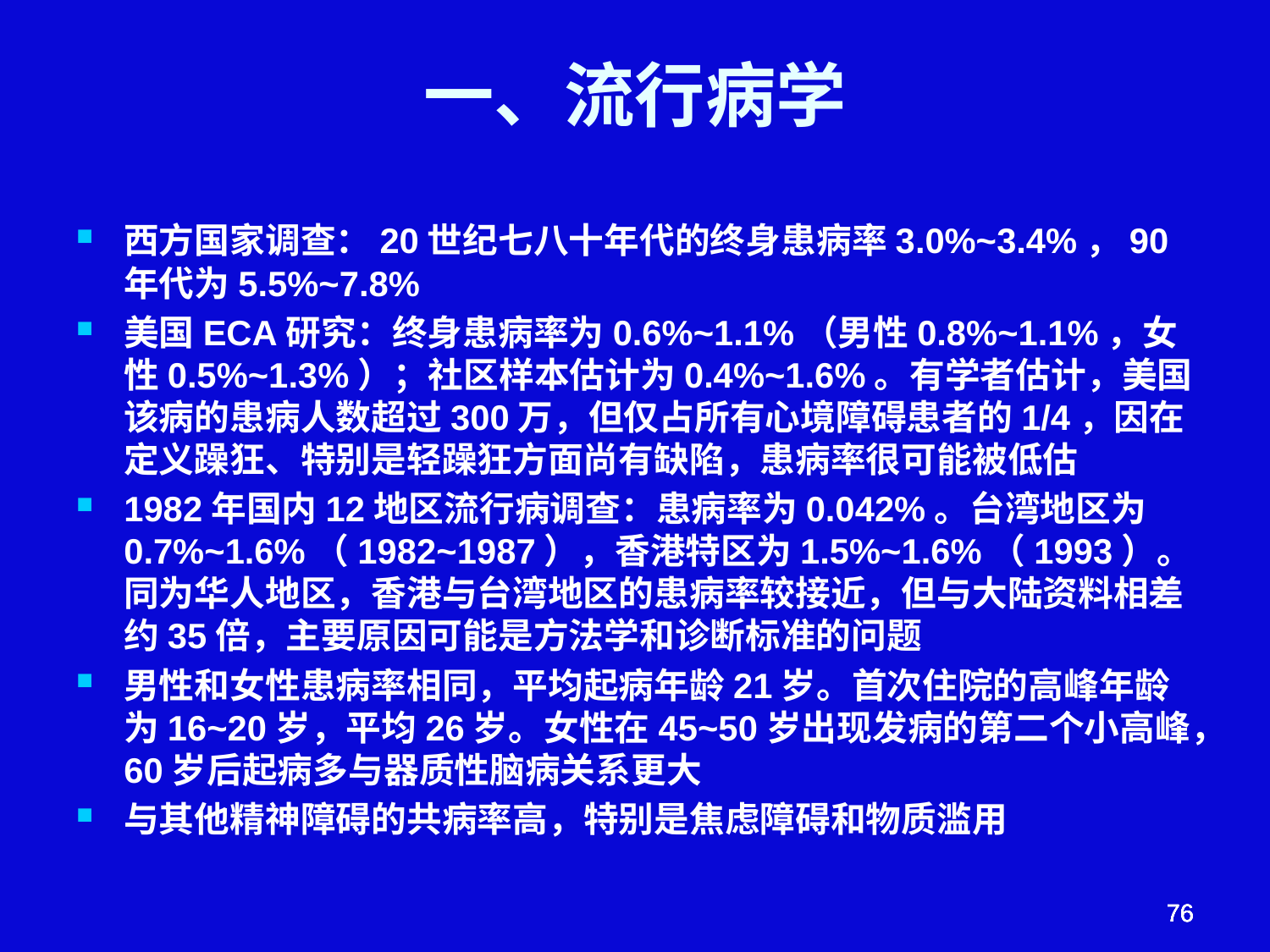

# 一、流行病学
西方国家调查：20世纪七八十年代的终身患病率3.0%~3.4%，90年代为5.5%~7.8%
美国ECA研究：终身患病率为0.6%~1.1%（男性0.8%~1.1%，女性0.5%~1.3%）；社区样本估计为0.4%~1.6%。有学者估计，美国该病的患病人数超过300万，但仅占所有心境障碍患者的1/4，因在定义躁狂、特别是轻躁狂方面尚有缺陷，患病率很可能被低估
1982年国内12地区流行病调查：患病率为0.042%。台湾地区为0.7%~1.6%（1982~1987），香港特区为1.5%~1.6%（1993）。同为华人地区，香港与台湾地区的患病率较接近，但与大陆资料相差约35倍，主要原因可能是方法学和诊断标准的问题
男性和女性患病率相同，平均起病年龄21岁。首次住院的高峰年龄为16~20岁，平均26岁。女性在45~50岁出现发病的第二个小高峰，60岁后起病多与器质性脑病关系更大
与其他精神障碍的共病率高，特别是焦虑障碍和物质滥用
76
76
76
76
76
76